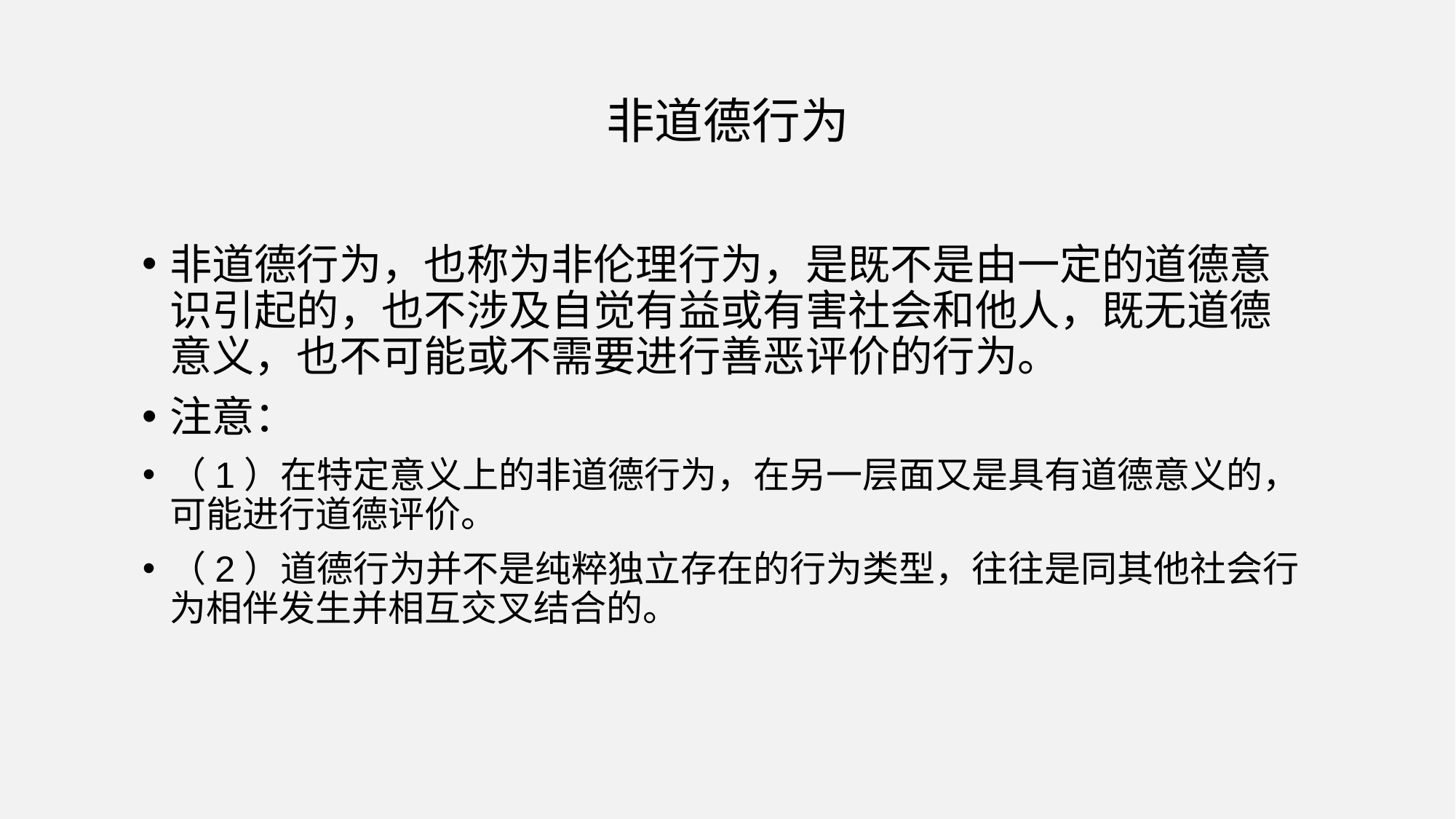

非道德行为
非道德行为，也称为非伦理行为，是既不是由一定的道德意识引起的，也不涉及自觉有益或有害社会和他人，既无道德意义，也不可能或不需要进行善恶评价的行为。
注意：
（1）在特定意义上的非道德行为，在另一层面又是具有道德意义的，可能进行道德评价。
（2）道德行为并不是纯粹独立存在的行为类型，往往是同其他社会行为相伴发生并相互交叉结合的。